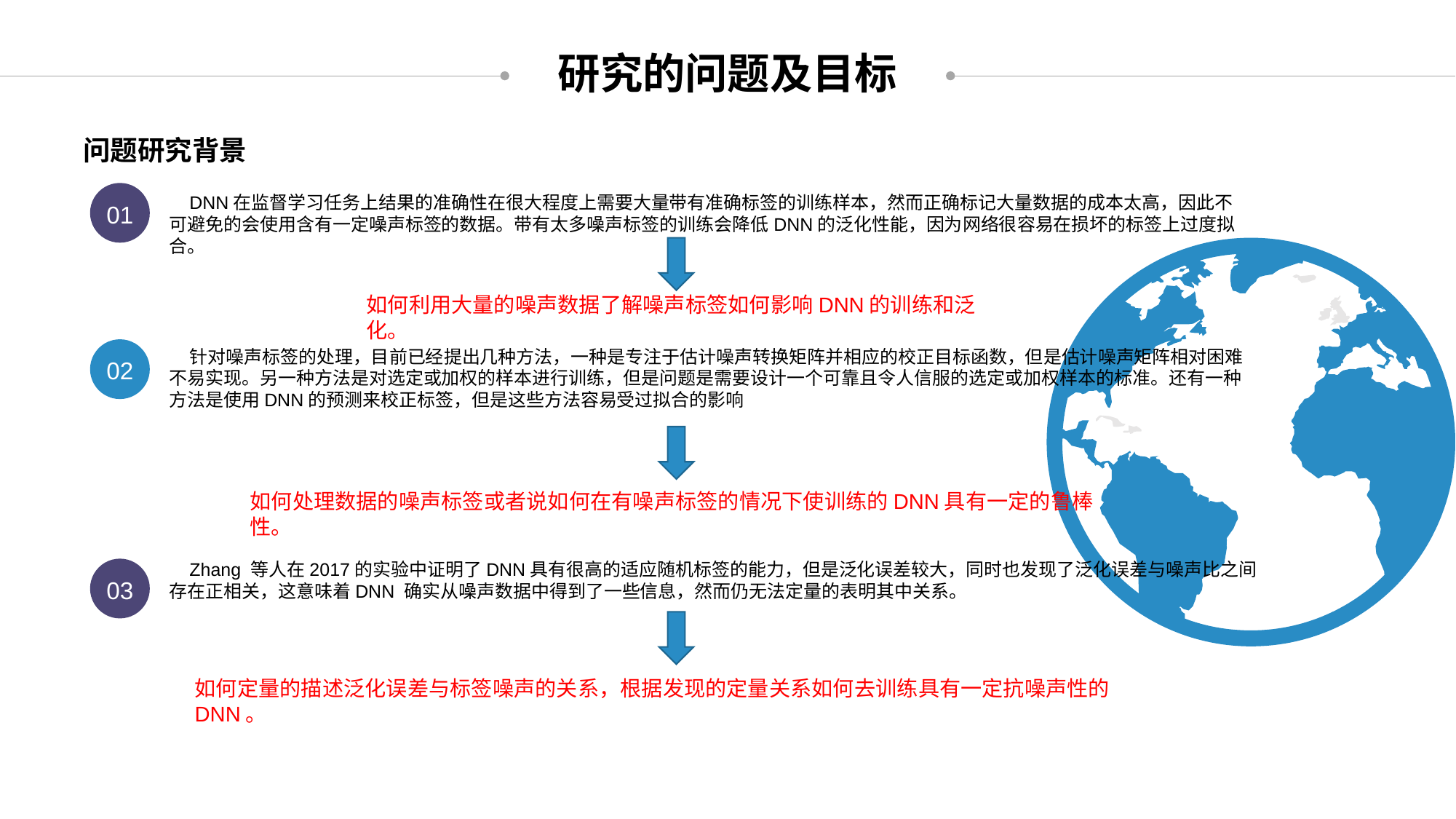

研究的问题及目标
问题研究背景

01
    DNN在监督学习任务上结果的准确性在很大程度上需要大量带有准确标签的训练样本，然而正确标记大量数据的成本太高，因此不可避免的会使用含有一定噪声标签的数据。带有太多噪声标签的训练会降低DNN的泛化性能，因为网络很容易在损坏的标签上过度拟合。

如何利用大量的噪声数据了解噪声标签如何影响DNN的训练和泛化。

02
    针对噪声标签的处理，目前已经提出几种方法，一种是专注于估计噪声转换矩阵并相应的校正目标函数，但是估计噪声矩阵相对困难不易实现。另一种方法是对选定或加权的样本进行训练，但是问题是需要设计一个可靠且令人信服的选定或加权样本的标准。还有一种方法是使用DNN的预测来校正标签，但是这些方法容易受过拟合的影响

如何处理数据的噪声标签或者说如何在有噪声标签的情况下使训练的DNN具有一定的鲁棒性。
    Zhang 等人在2017的实验中证明了DNN具有很高的适应随机标签的能力，但是泛化误差较大，同时也发现了泛化误差与噪声比之间存在正相关，这意味着DNN 确实从噪声数据中得到了一些信息，然而仍无法定量的表明其中关系。

03

如何定量的描述泛化误差与标签噪声的关系，根据发现的定量关系如何去训练具有一定抗噪声性的DNN。